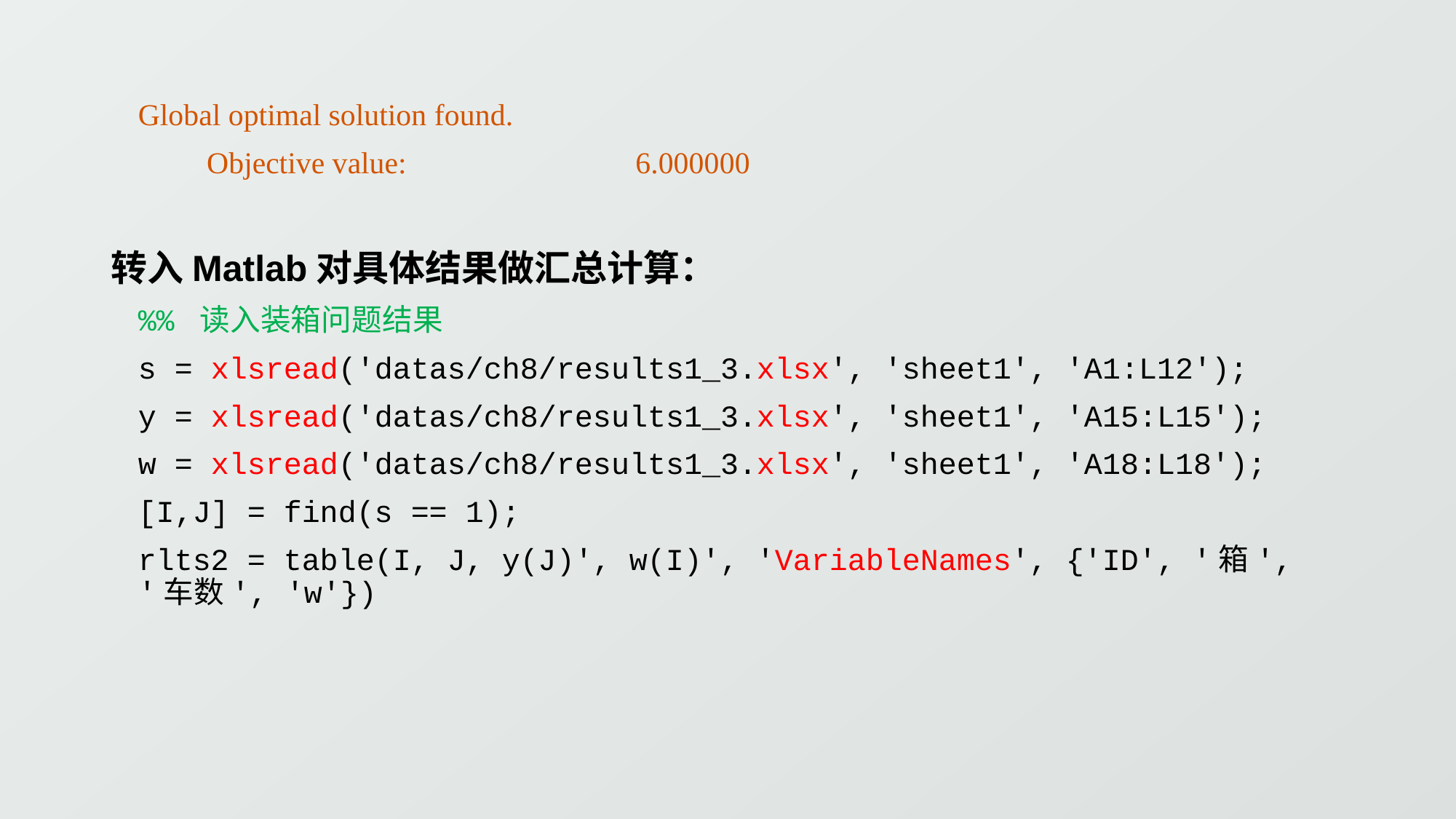

Global optimal solution found.
         Objective value:                              6.000000

转入Matlab对具体结果做汇总计算：
%% 读入装箱问题结果
s = xlsread('datas/ch8/results1_3.xlsx', 'sheet1', 'A1:L12');
y = xlsread('datas/ch8/results1_3.xlsx', 'sheet1', 'A15:L15');
w = xlsread('datas/ch8/results1_3.xlsx', 'sheet1', 'A18:L18');
[I,J] = find(s == 1);
rlts2 = table(I, J, y(J)', w(I)', 'VariableNames', {'ID', '箱', '车数', 'w'})